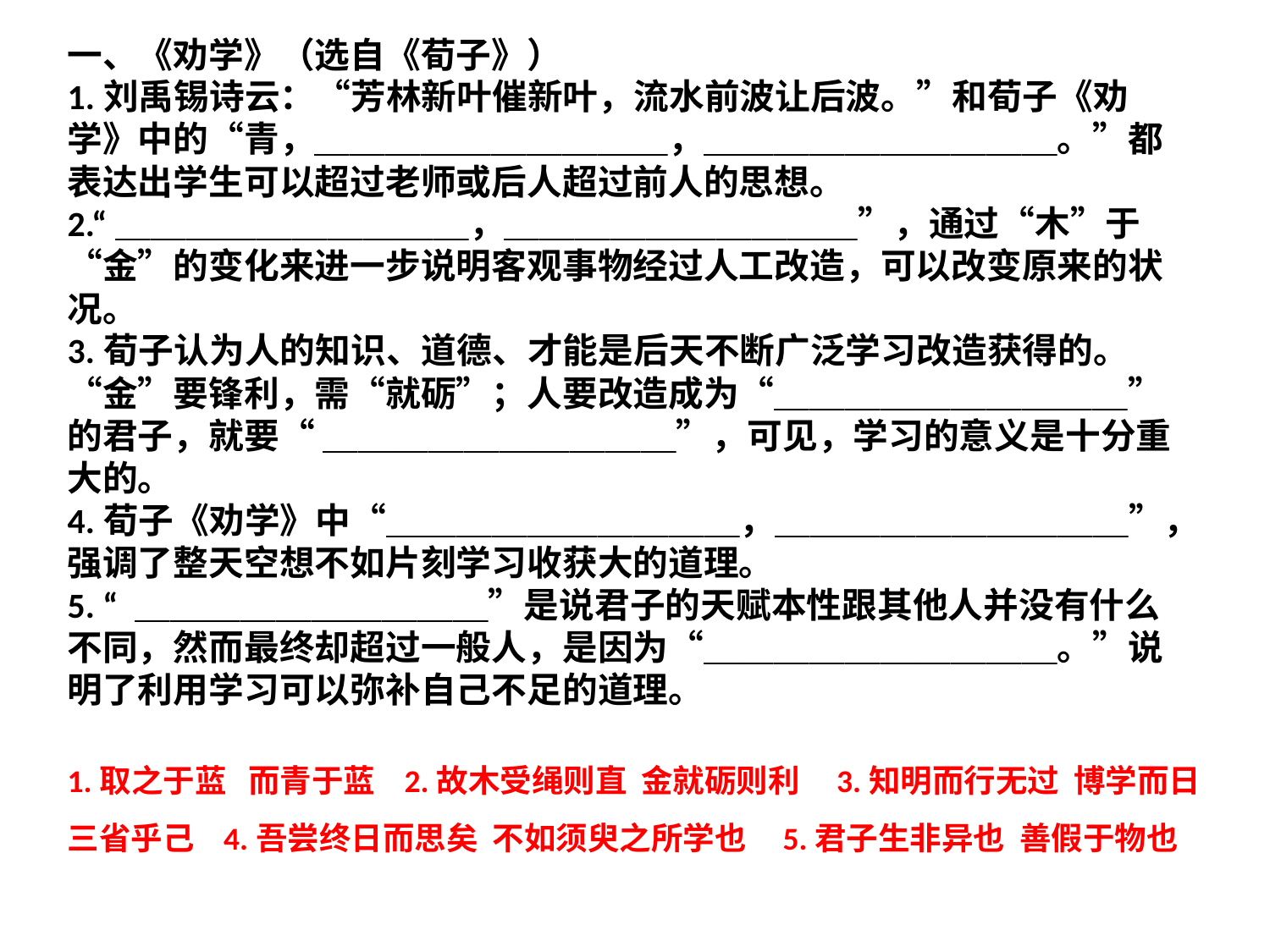

一、《劝学》（选自《荀子》）
1.刘禹锡诗云：“芳林新叶催新叶，流水前波让后波。”和荀子《劝学》中的“青，＿＿＿＿＿＿＿＿＿＿，＿＿＿＿＿＿＿＿＿＿。”都表达出学生可以超过老师或后人超过前人的思想。
2.“＿＿＿＿＿＿＿＿＿＿，＿＿＿＿＿＿＿＿＿＿”，通过“木”于“金”的变化来进一步说明客观事物经过人工改造，可以改变原来的状况。
3.荀子认为人的知识、道德、才能是后天不断广泛学习改造获得的。“金”要锋利，需“就砺”；人要改造成为“＿＿＿＿＿＿＿＿＿＿”的君子，就要“ ＿＿＿＿＿＿＿＿＿＿”，可见，学习的意义是十分重大的。
4.荀子《劝学》中“＿＿＿＿＿＿＿＿＿＿，＿＿＿＿＿＿＿＿＿＿”，强调了整天空想不如片刻学习收获大的道理。
5. “ ＿＿＿＿＿＿＿＿＿＿”是说君子的天赋本性跟其他人并没有什么不同，然而最终却超过一般人，是因为“＿＿＿＿＿＿＿＿＿＿。”说明了利用学习可以弥补自己不足的道理。
1.取之于蓝   而青于蓝   2.故木受绳则直  金就砺则利    3.知明而行无过  博学而日三省乎己   4.吾尝终日而思矣  不如须臾之所学也    5.君子生非异也  善假于物也